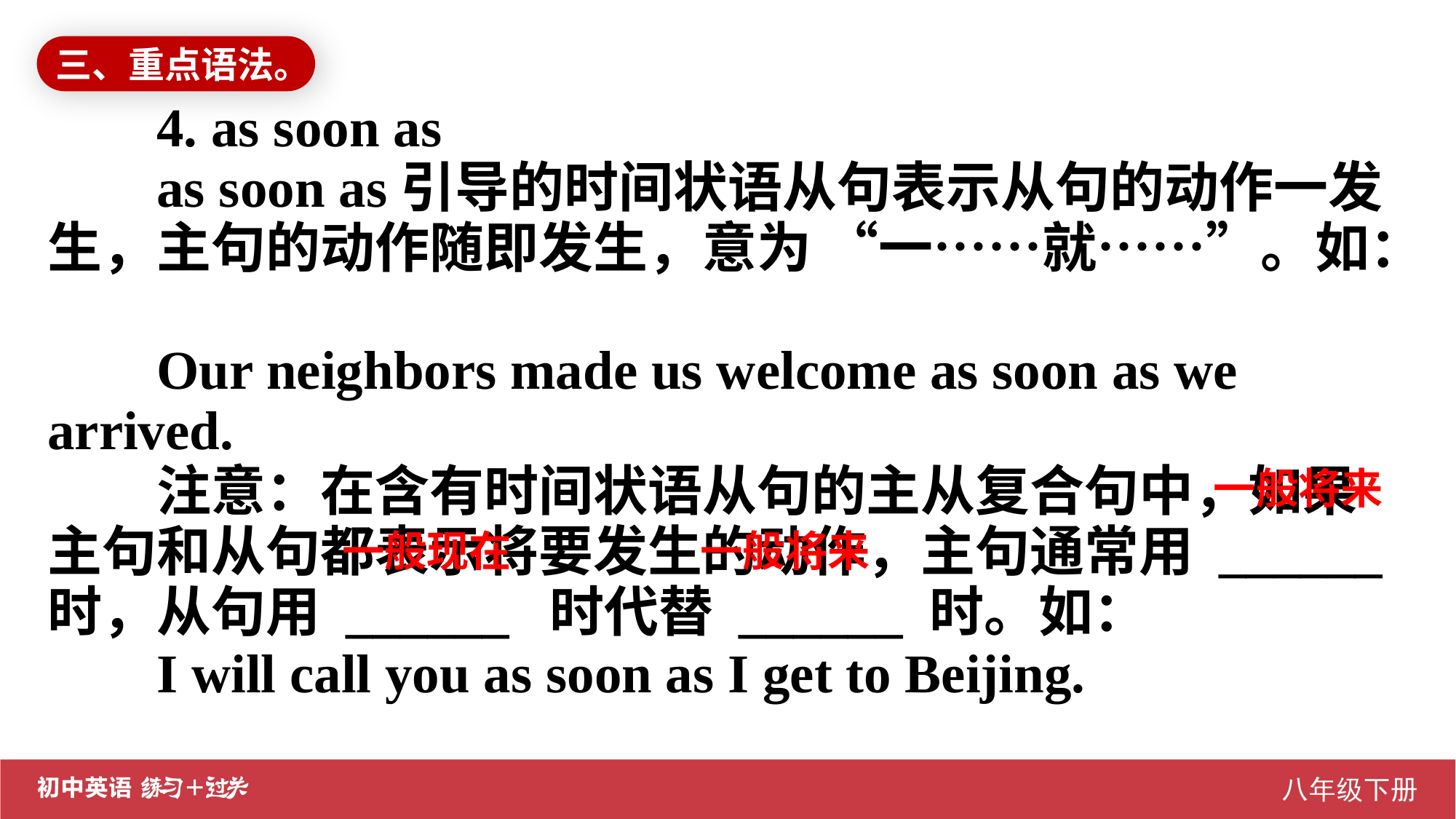

三、重点语法。
4. as soon as
as soon as引导的时间状语从句表示从句的动作一发生，主句的动作随即发生，意为 “一……就……”。如：
Our neighbors made us welcome as soon as we arrived.
注意：在含有时间状语从句的主从复合句中，如果主句和从句都表示将要发生的动作，主句通常用 ______时，从句用 ______  时代替 ______ 时。如：
I will call you as soon as I get to Beijing.
一般将来
一般现在
一般将来